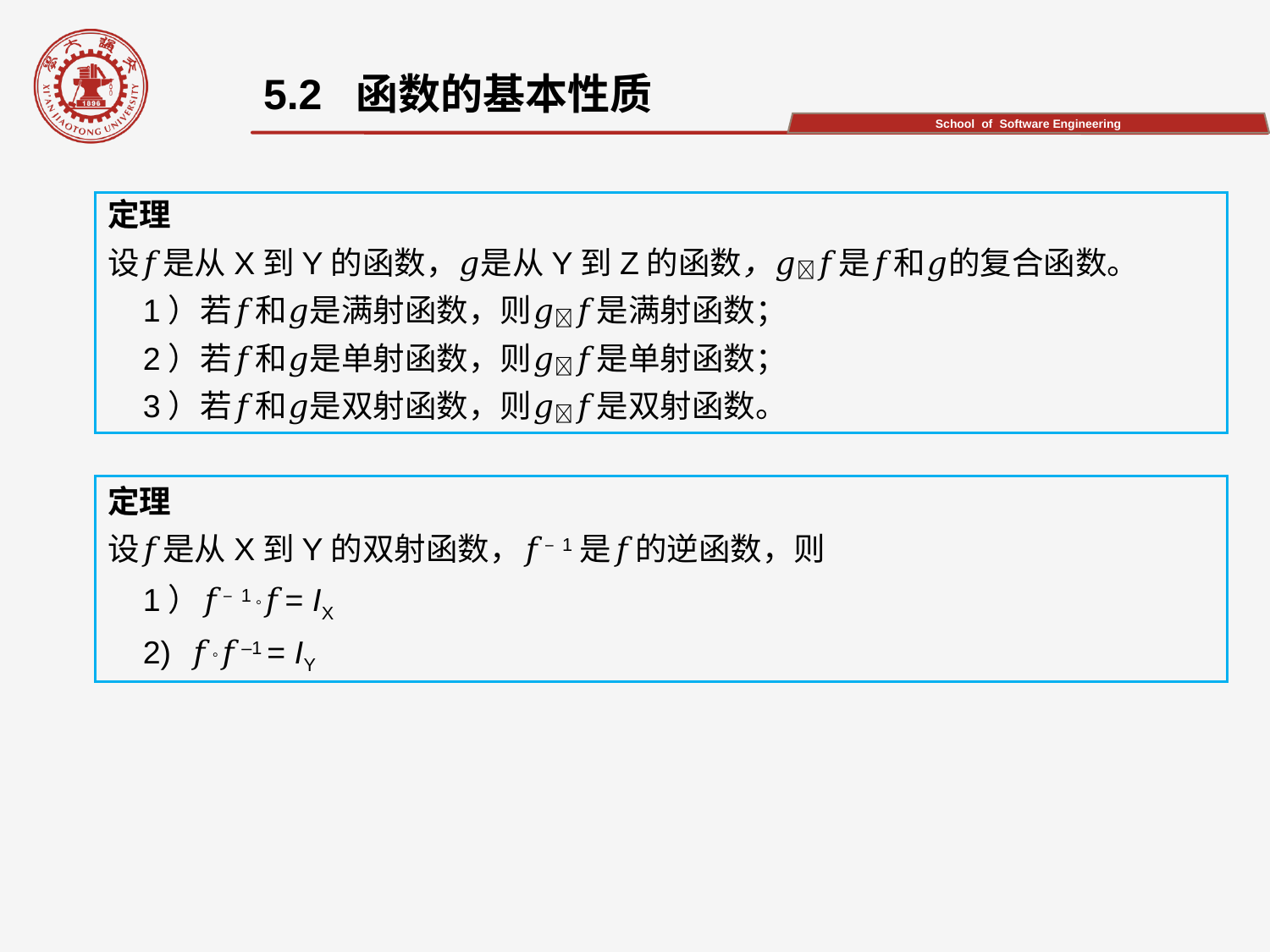

5.2  函数的基本性质
定理
设𝑓是从X到Y的函数，𝑔是从Y到Z的函数，𝑔°𝑓是𝑓和𝑔的复合函数。
    1）若𝑓和𝑔是满射函数，则𝑔°𝑓是满射函数；
    2）若𝑓和𝑔是单射函数，则𝑔°𝑓是单射函数；
    3）若𝑓和𝑔是双射函数，则𝑔°𝑓是双射函数。

定理
设𝑓是从X到Y的双射函数，𝑓–1是𝑓的逆函数，则
    1）𝑓–1 °𝑓= IX
    2)  𝑓°𝑓–1 = IY